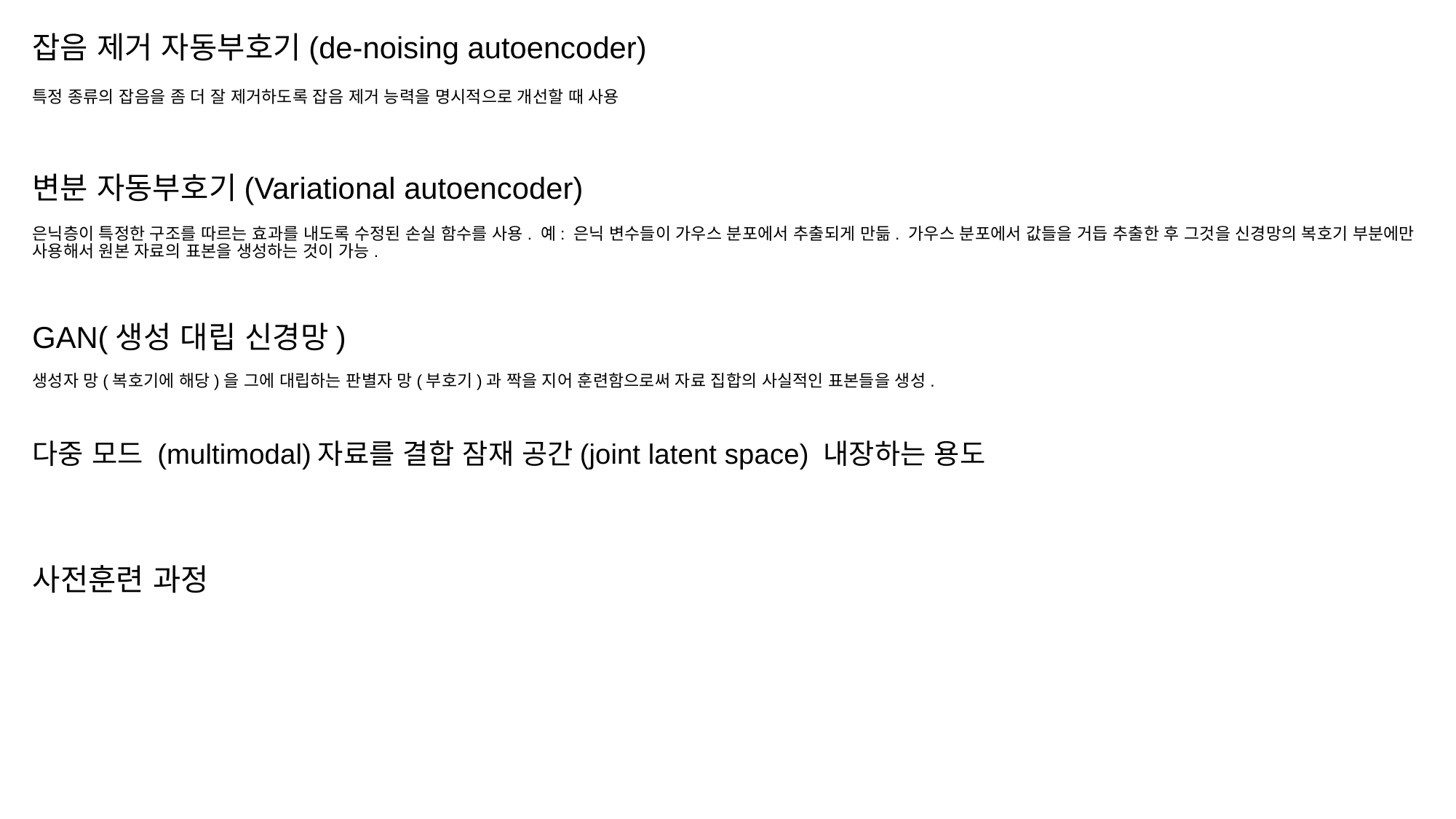

잡음 제거 자동부호기(de-noising autoencoder)
특정 종류의 잡음을 좀 더 잘 제거하도록 잡음 제거 능력을 명시적으로 개선할 때 사용
변분 자동부호기(Variational autoencoder)
은닉층이 특정한 구조를 따르는 효과를 내도록 수정된 손실 함수를 사용. 예: 은닉 변수들이 가우스 분포에서 추출되게 만듦. 가우스 분포에서 값들을 거듭 추출한 후 그것을 신경망의 복호기 부분에만 사용해서 원본 자료의 표본을 생성하는 것이 가능.
GAN(생성 대립 신경망)
생성자 망(복호기에 해당)을 그에 대립하는 판별자 망(부호기)과 짝을 지어 훈련함으로써 자료 집합의 사실적인 표본들을 생성.
다중 모드 (multimodal)자료를 결합 잠재 공간(joint latent space) 내장하는 용도
사전훈련 과정